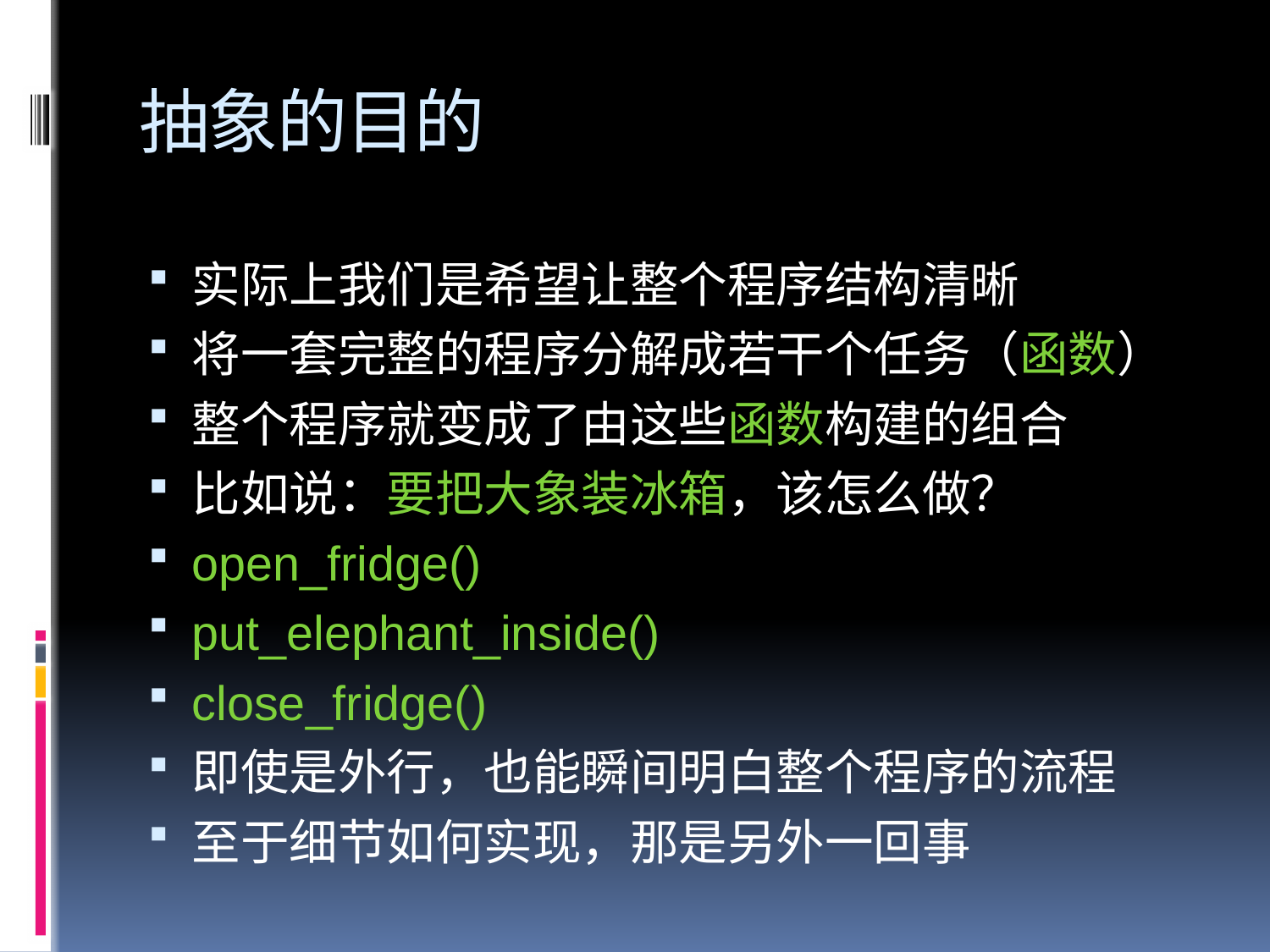

# 抽象的目的
实际上我们是希望让整个程序结构清晰
将一套完整的程序分解成若干个任务（函数）
整个程序就变成了由这些函数构建的组合
比如说：要把大象装冰箱，该怎么做？
open_fridge()
put_elephant_inside()
close_fridge()
即使是外行，也能瞬间明白整个程序的流程
至于细节如何实现，那是另外一回事